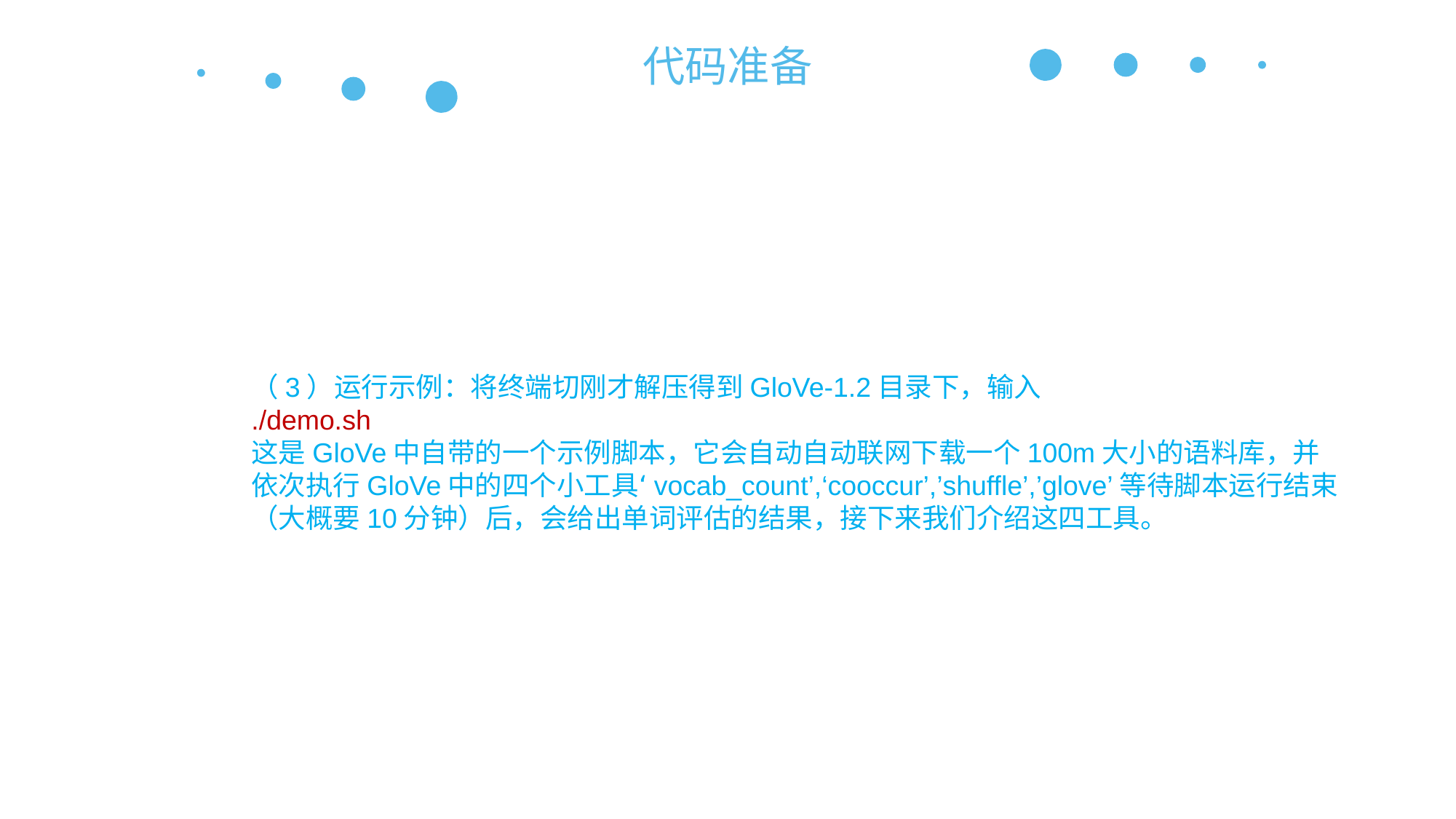

代码准备

（3）运行示例：将终端切刚才解压得到GloVe-1.2目录下，输入
./demo.sh
这是GloVe中自带的一个示例脚本，它会自动自动联网下载一个100m大小的语料库，并依次执行GloVe中的四个小工具‘vocab_count’,‘cooccur’,’shuffle’,’glove’等待脚本运行结束（大概要10分钟）后，会给出单词评估的结果，接下来我们介绍这四工具。